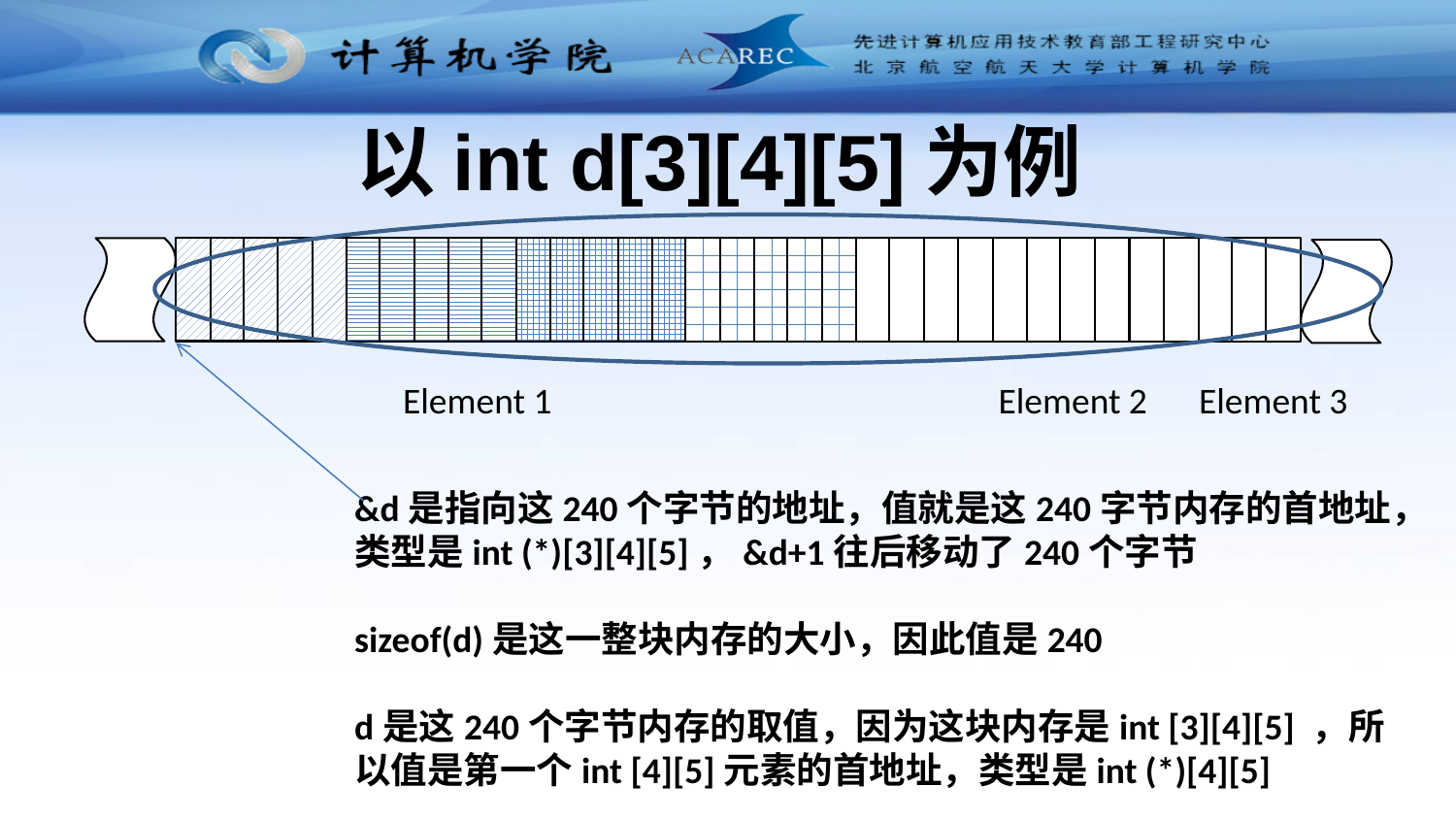

# 以int d[3][4][5]为例

Element 1
Element 2
Element 3
&d是指向这240个字节的地址，值就是这240字节内存的首地址，类型是int (*)[3][4][5]，&d+1往后移动了240个字节

sizeof(d)是这一整块内存的大小，因此值是240

d是这240个字节内存的取值，因为这块内存是int [3][4][5] ，所以值是第一个int [4][5]元素的首地址，类型是int (*)[4][5]